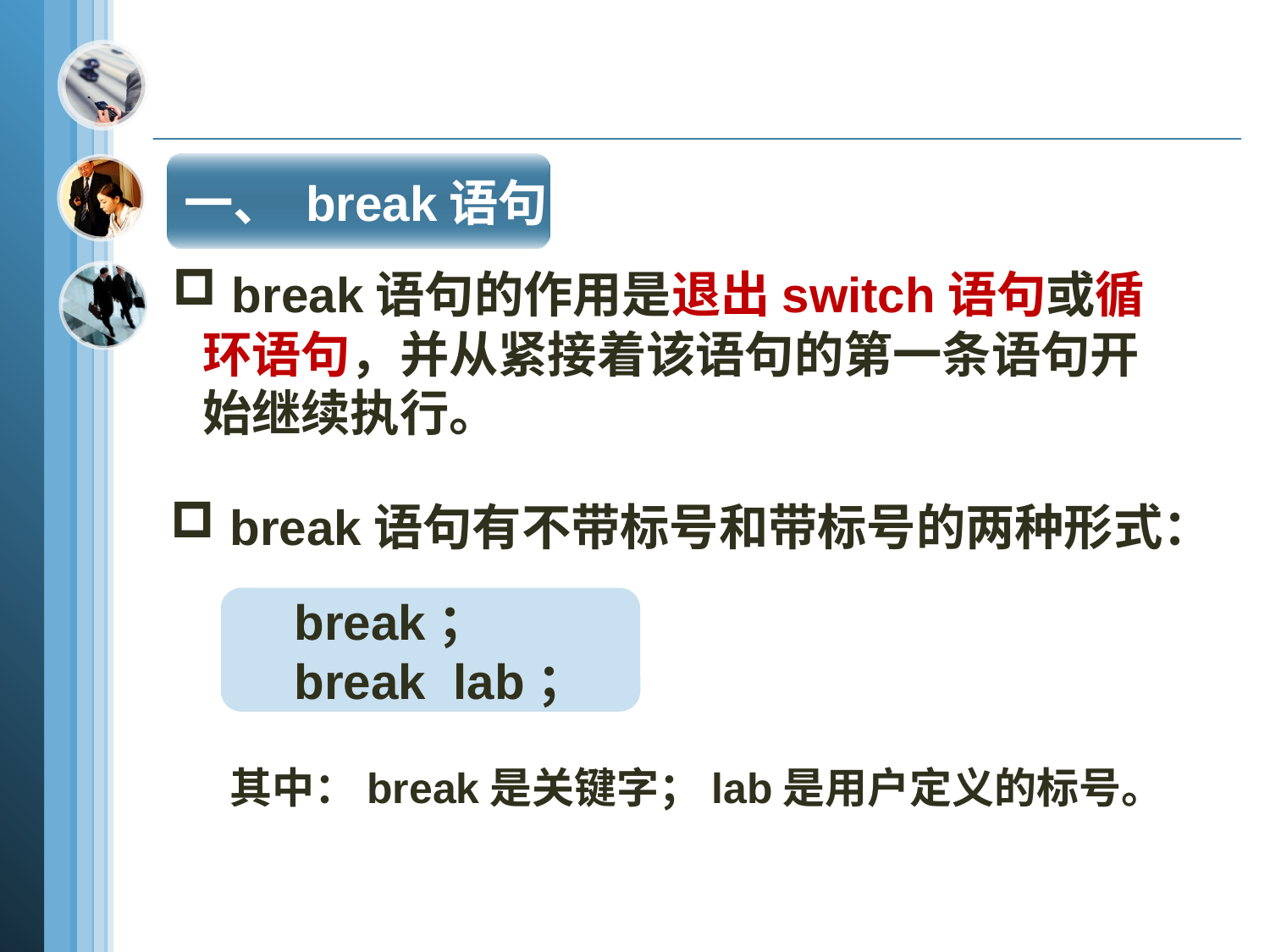

一、 break语句

 break语句的作用是退出switch语句或循环语句，并从紧接着该语句的第一条语句开始继续执行。
 break语句有不带标号和带标号的两种形式：
    break；
    break  lab；
其中：break是关键字；lab是用户定义的标号。